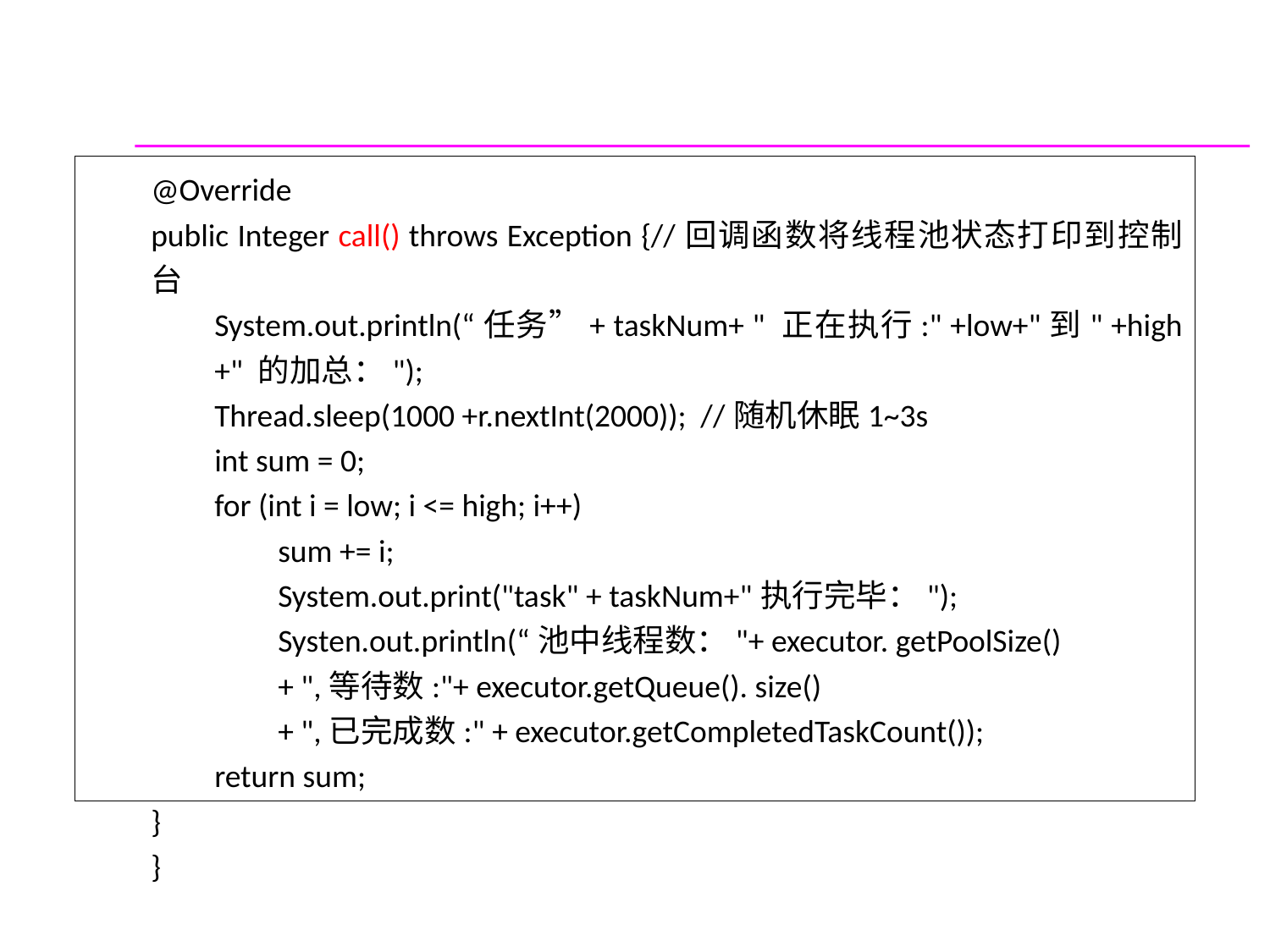

#
@Override
public Integer call() throws Exception {//回调函数将线程池状态打印到控制台
System.out.println(“任务”+ taskNum+ " 正在执行:" +low+"到" +high +" 的加总：");
Thread.sleep(1000 +r.nextInt(2000));  //随机休眠1~3s
int sum = 0;
for (int i = low; i <= high; i++)
sum += i;
System.out.print("task" + taskNum+"执行完毕：");
Systen.out.println(“池中线程数："+ executor. getPoolSize()
+ ",等待数:"+ executor.getQueue(). size()
+ ",已完成数:" + executor.getCompletedTaskCount());
return sum;
}
}

70